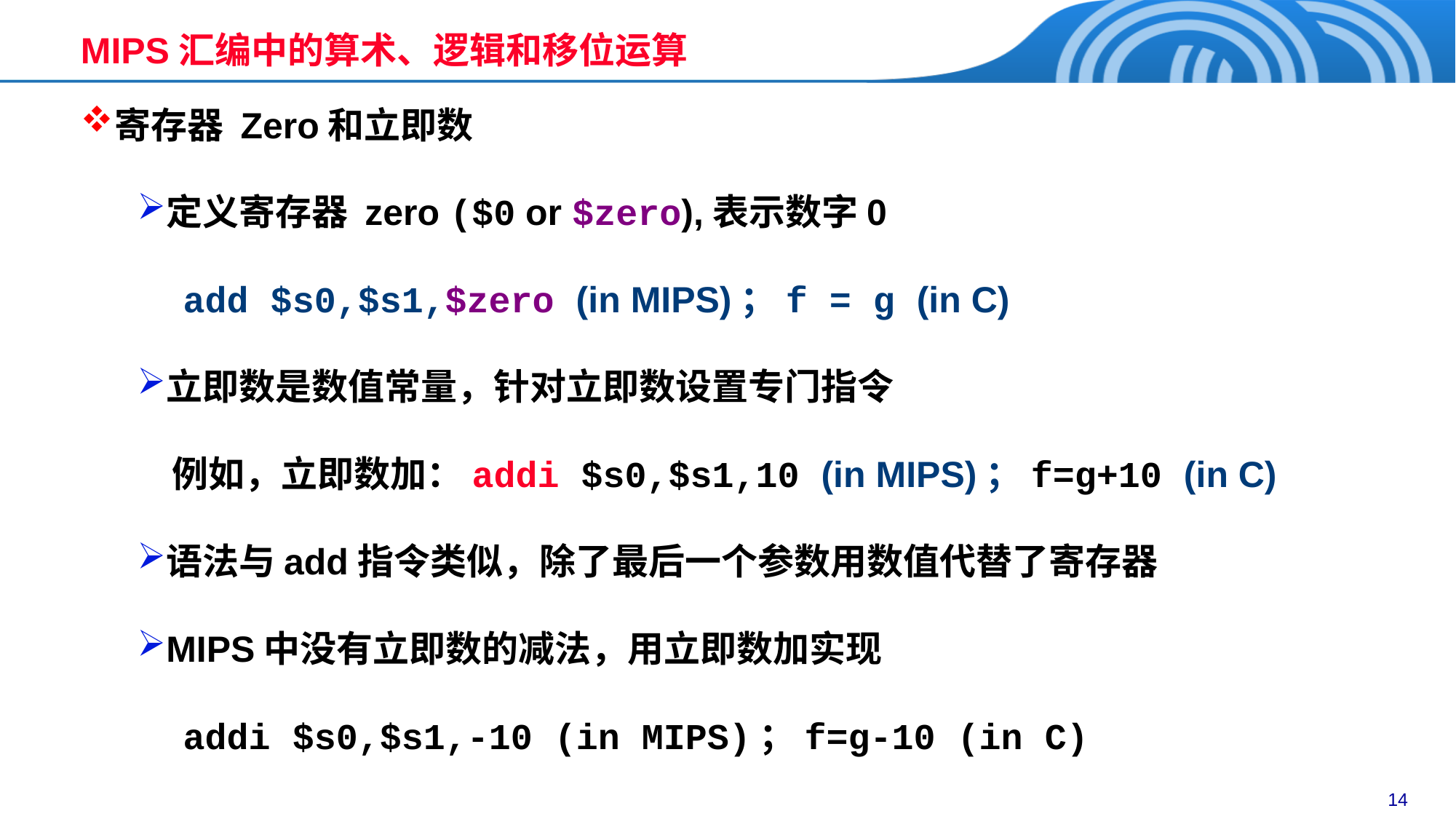

MIPS汇编中的算术、逻辑和移位运算
寄存器 Zero和立即数
定义寄存器 zero ($0 or $zero),表示数字0
add $s0,$s1,$zero (in MIPS)；f = g (in C)
立即数是数值常量，针对立即数设置专门指令
例如，立即数加：addi $s0,$s1,10 (in MIPS)；f=g+10 (in C)
语法与add指令类似，除了最后一个参数用数值代替了寄存器
MIPS中没有立即数的减法，用立即数加实现
addi $s0,$s1,-10 (in MIPS)；f=g-10 (in C)